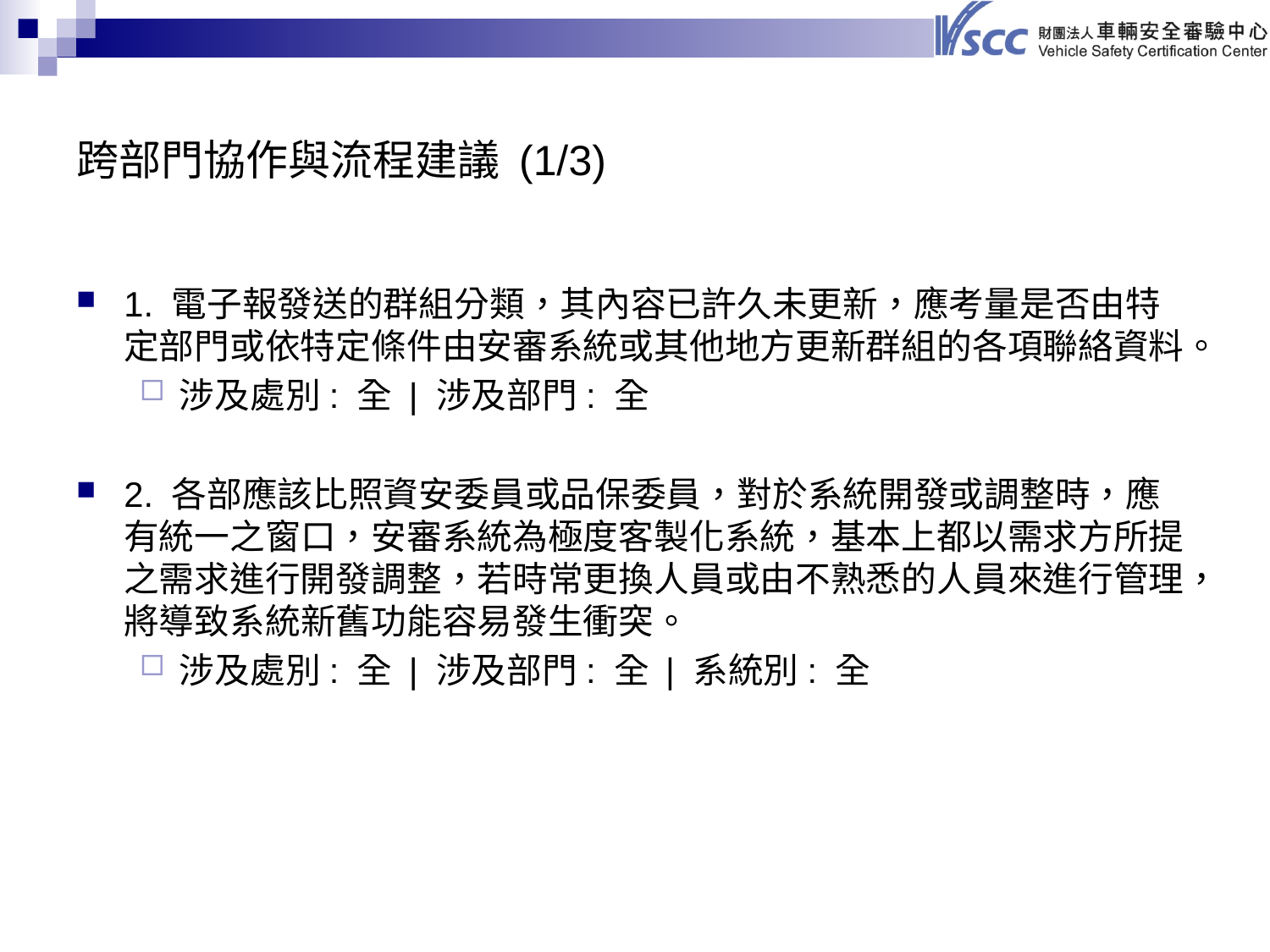

# 跨部門協作與流程建議 (1/3)
1. 電子報發送的群組分類，其內容已許久未更新，應考量是否由特定部門或依特定條件由安審系統或其他地方更新群組的各項聯絡資料。
涉及處別: 全 | 涉及部門: 全

2. 各部應該比照資安委員或品保委員，對於系統開發或調整時，應有統一之窗口，安審系統為極度客製化系統，基本上都以需求方所提之需求進行開發調整，若時常更換人員或由不熟悉的人員來進行管理，將導致系統新舊功能容易發生衝突。
涉及處別: 全 | 涉及部門: 全 | 系統別: 全